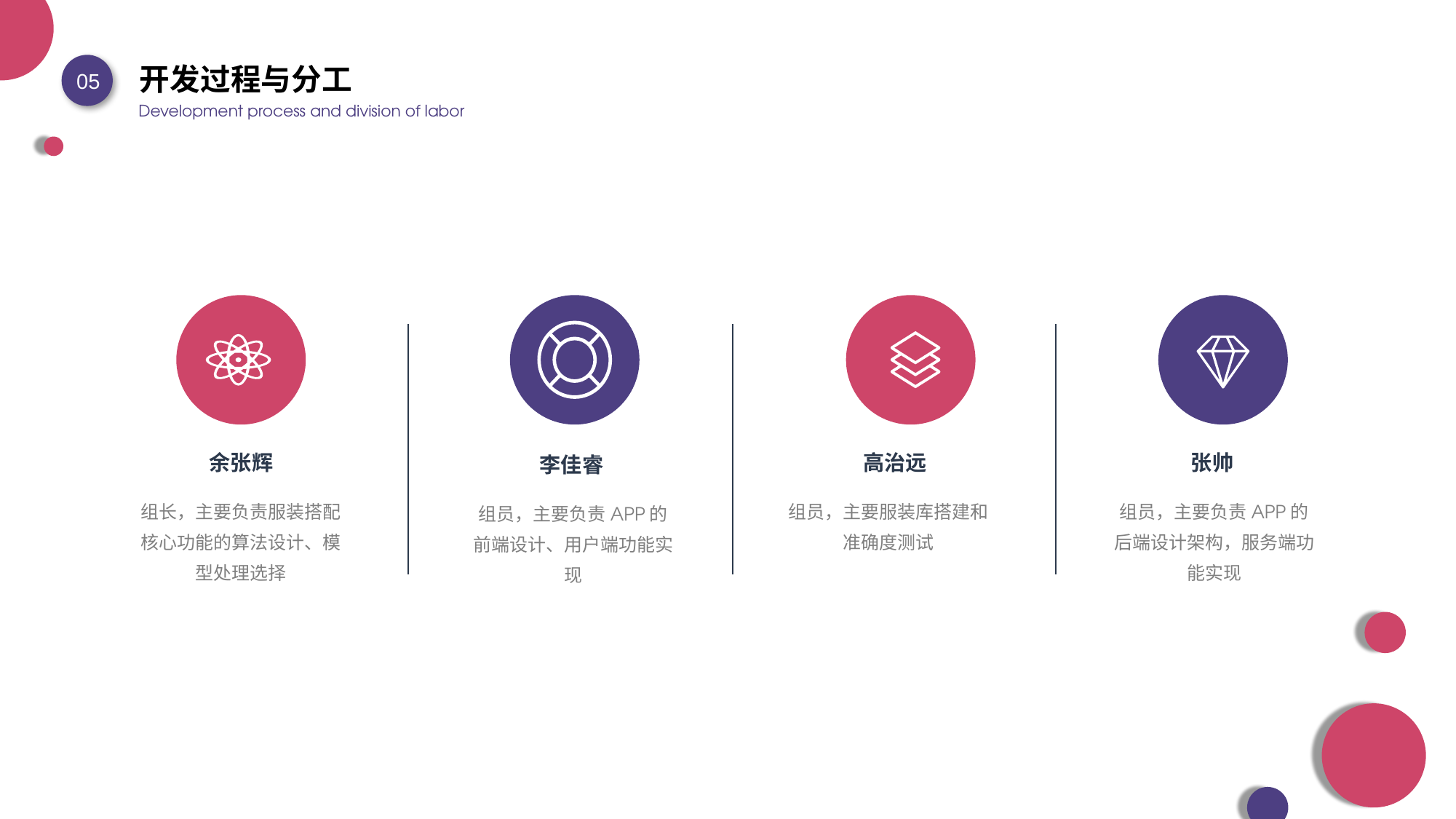

开发过程与分工

05
Development process and division of labor

余张辉
高治远
张帅
李佳睿
组长，主要负责服装搭配核心功能的算法设计、模型处理选择
组员，主要服装库搭建和准确度测试
组员，主要负责APP的后端设计架构，服务端功能实现
组员，主要负责APP的前端设计、用户端功能实现